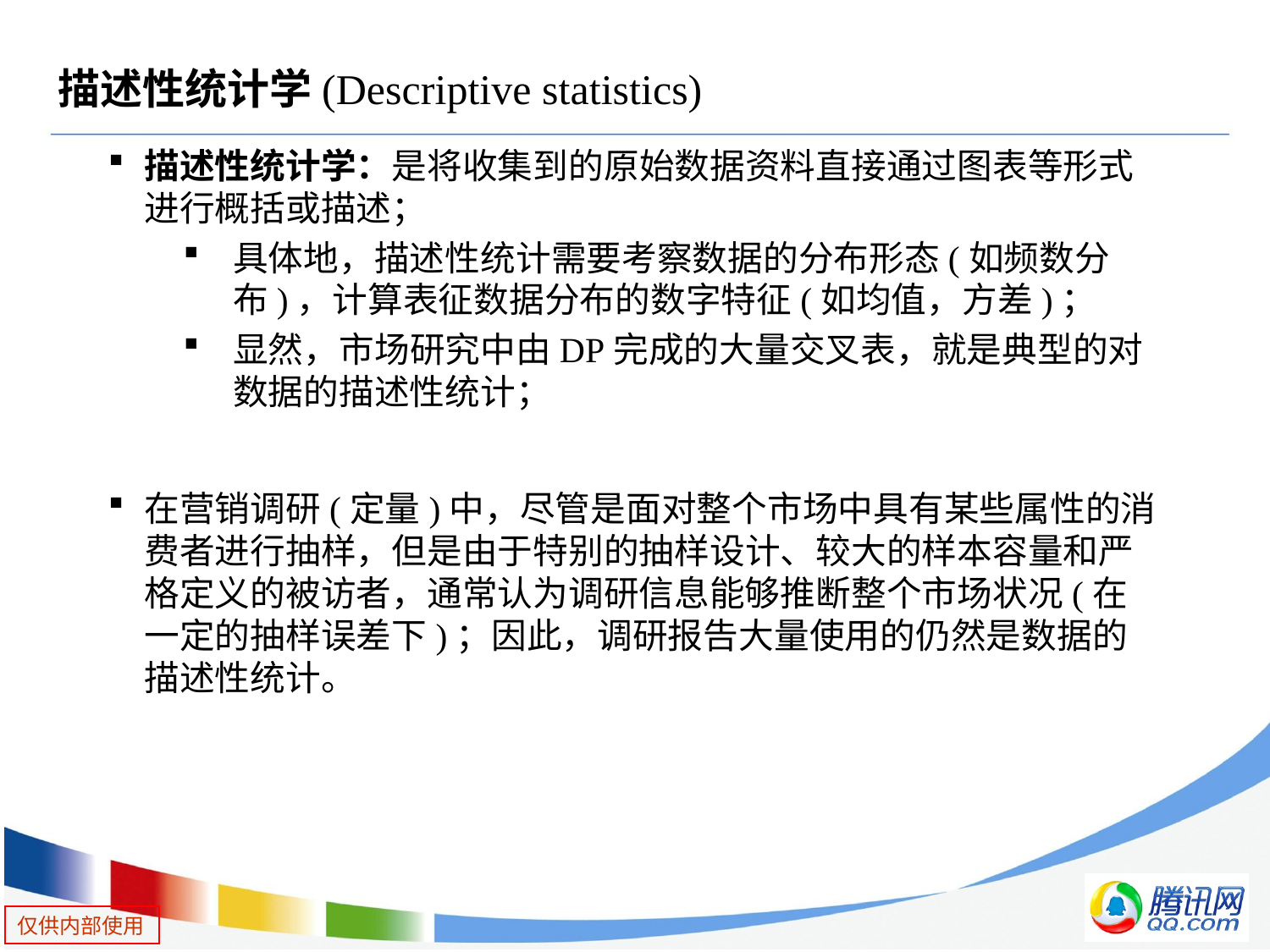

# 描述性统计学(Descriptive statistics)
描述性统计学：是将收集到的原始数据资料直接通过图表等形式进行概括或描述；
具体地，描述性统计需要考察数据的分布形态(如频数分布)，计算表征数据分布的数字特征(如均值，方差)；
显然，市场研究中由DP完成的大量交叉表，就是典型的对数据的描述性统计；

在营销调研(定量)中，尽管是面对整个市场中具有某些属性的消费者进行抽样，但是由于特别的抽样设计、较大的样本容量和严格定义的被访者，通常认为调研信息能够推断整个市场状况(在一定的抽样误差下)；因此，调研报告大量使用的仍然是数据的描述性统计。